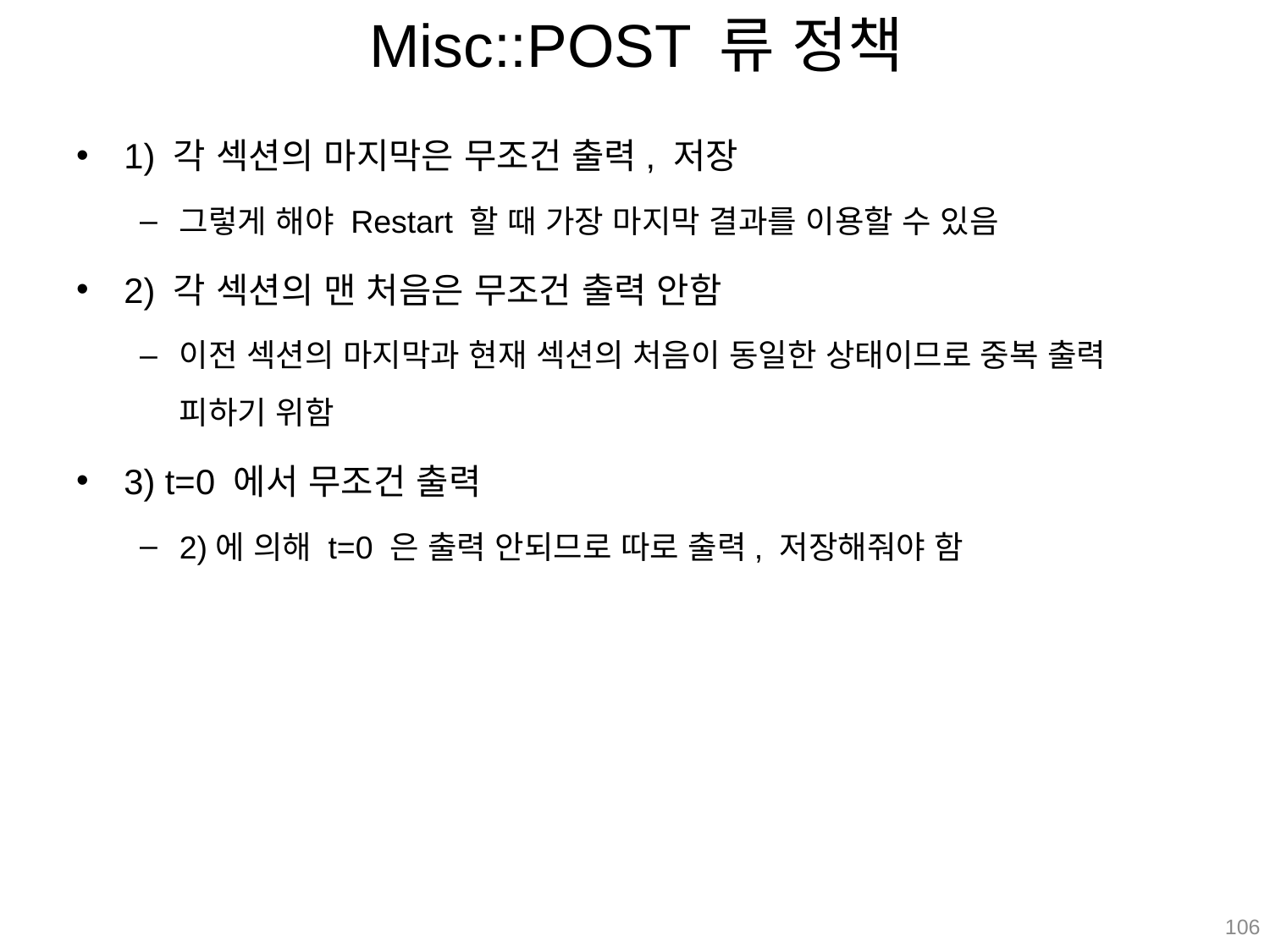

# Misc::POST 류 정책
1) 각 섹션의 마지막은 무조건 출력, 저장
그렇게 해야 Restart 할 때 가장 마지막 결과를 이용할 수 있음
2) 각 섹션의 맨 처음은 무조건 출력 안함
이전 섹션의 마지막과 현재 섹션의 처음이 동일한 상태이므로 중복 출력 피하기 위함
3) t=0 에서 무조건 출력
2)에 의해 t=0 은 출력 안되므로 따로 출력, 저장해줘야 함
106